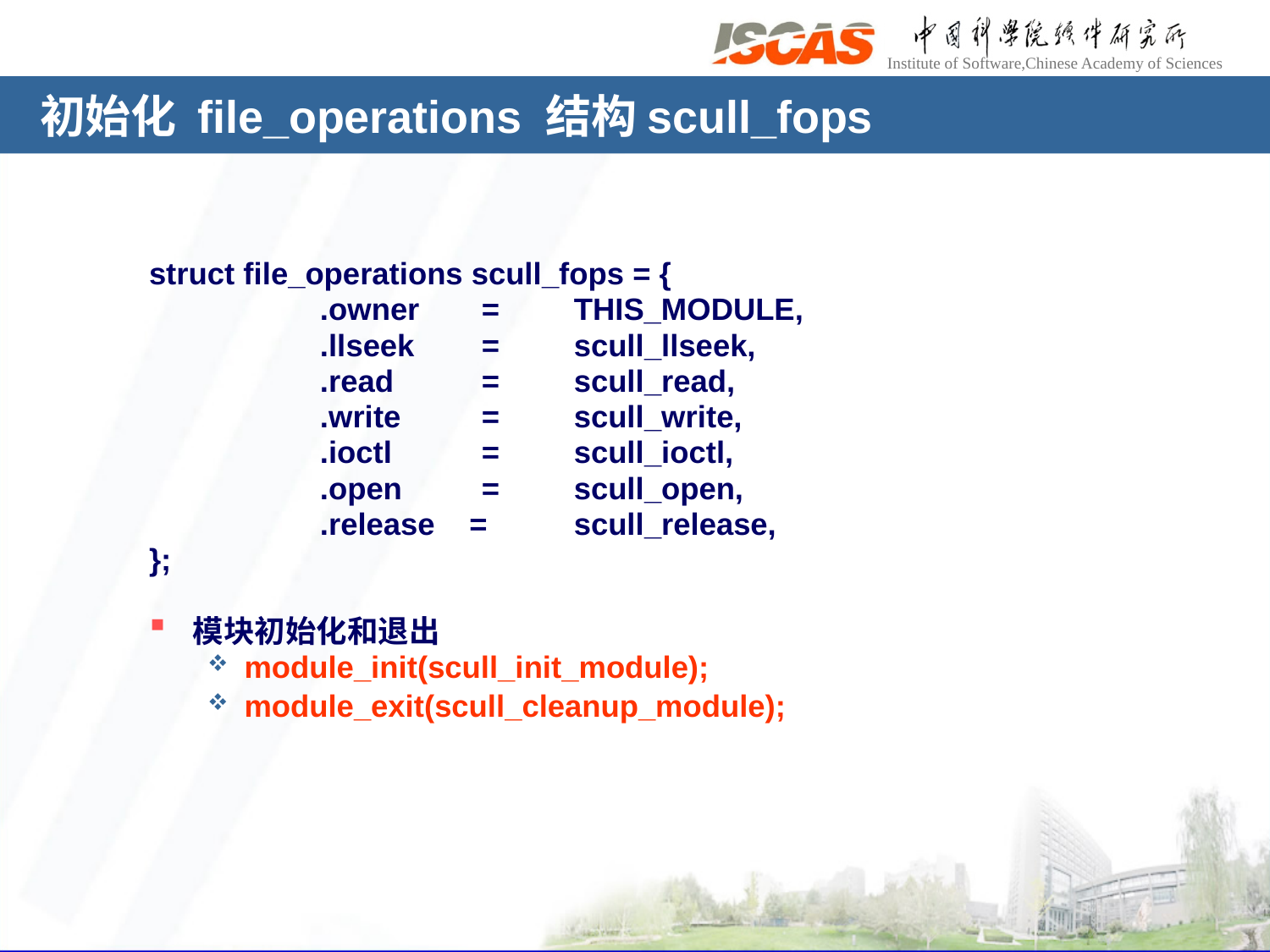

# 初始化 file_operations 结构scull_fops
struct file_operations scull_fops = {
		.owner	    =    	THIS_MODULE,
		.llseek  	    =   	scull_llseek,
		.read    	    =     	scull_read,
		.write 	    =    	scull_write,
		.ioctl 	    =    	scull_ioctl,
		.open 	    =     	scull_open,
		.release    =  	scull_release,
};

模块初始化和退出
module_init(scull_init_module);
module_exit(scull_cleanup_module);